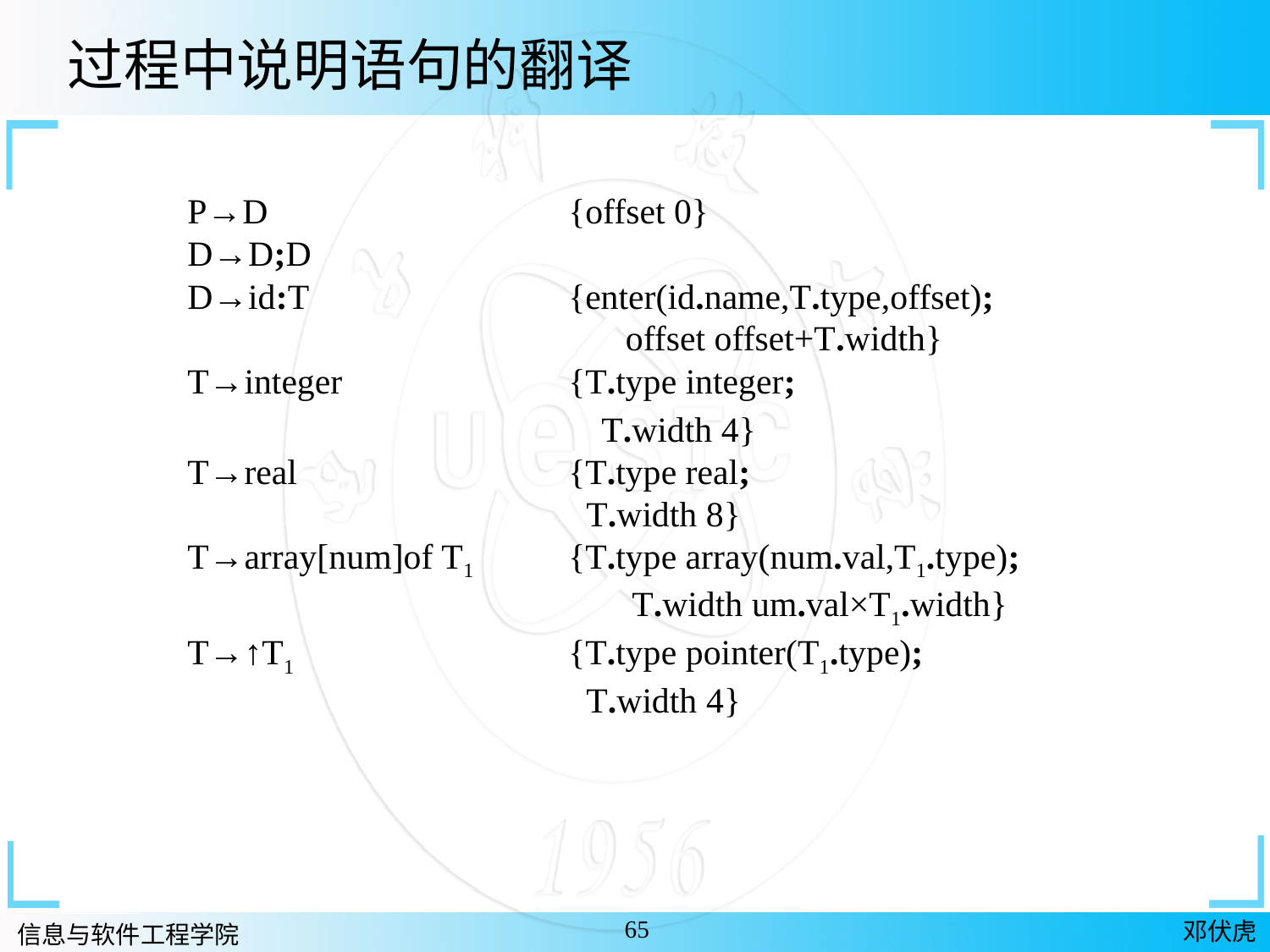

过程中说明语句的翻译
P→D               		{offset 0}
D→D;D
D→id:T             		{enter(id.name,T.type,offset);
	                                   offset offset+T.width}
T→integer            	{T.type integer;
		                  T.width 4}
T→real              		{T.type real;
			  T.width 8}
T→array[num]of T1    	{T.type array(num.val,T1.type);
                                                  T.width um.val×T1.width}
T→↑T1              		{T.type pointer(T1.type);
			  T.width 4}
65
邓伏虎
信息与软件工程学院